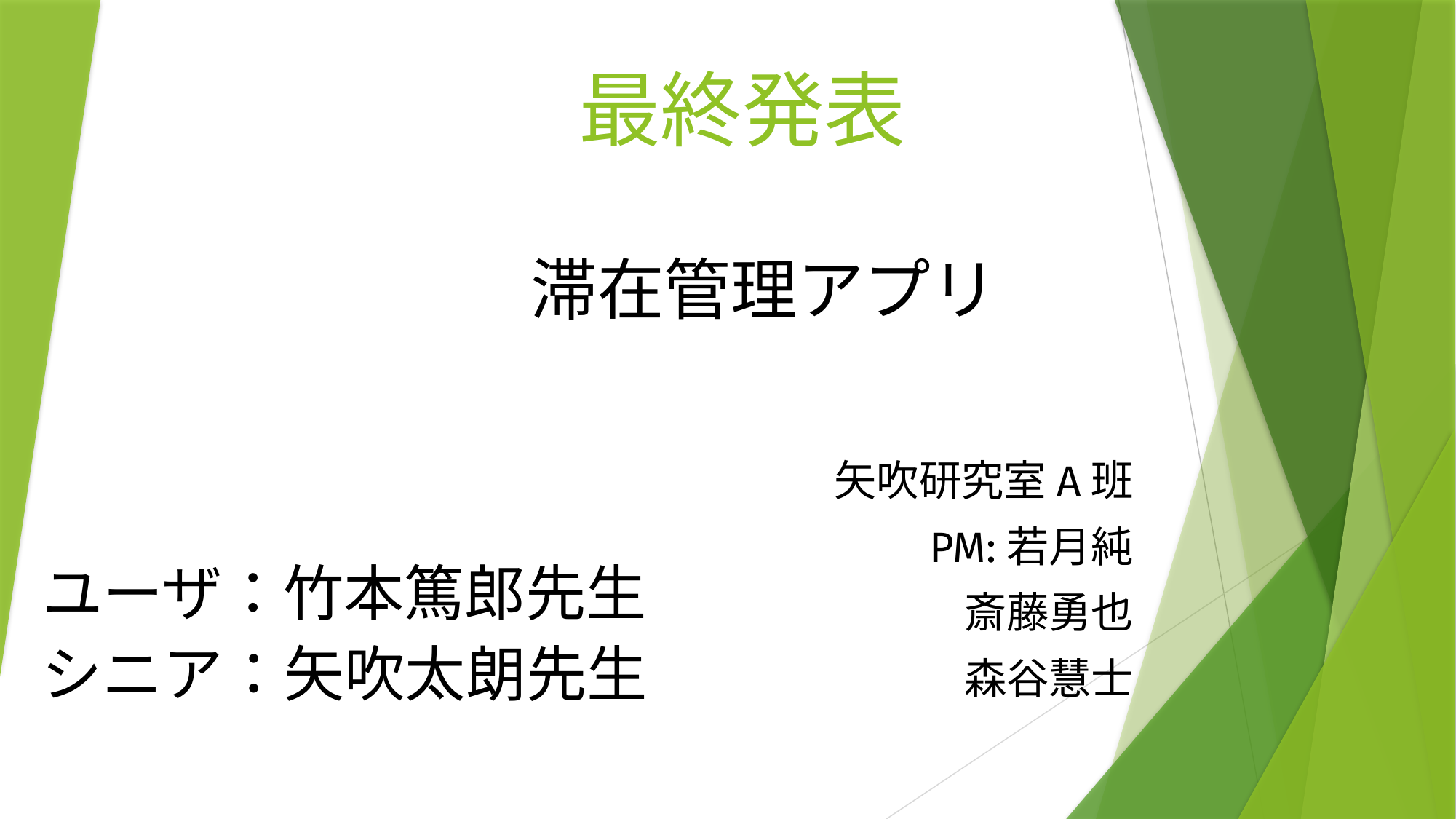

# 最終発表
滞在管理アプリ
矢吹研究室A班
PM:若月純
斎藤勇也
森谷慧士
ユーザ：竹本篤郎先生
シニア：矢吹太朗先生